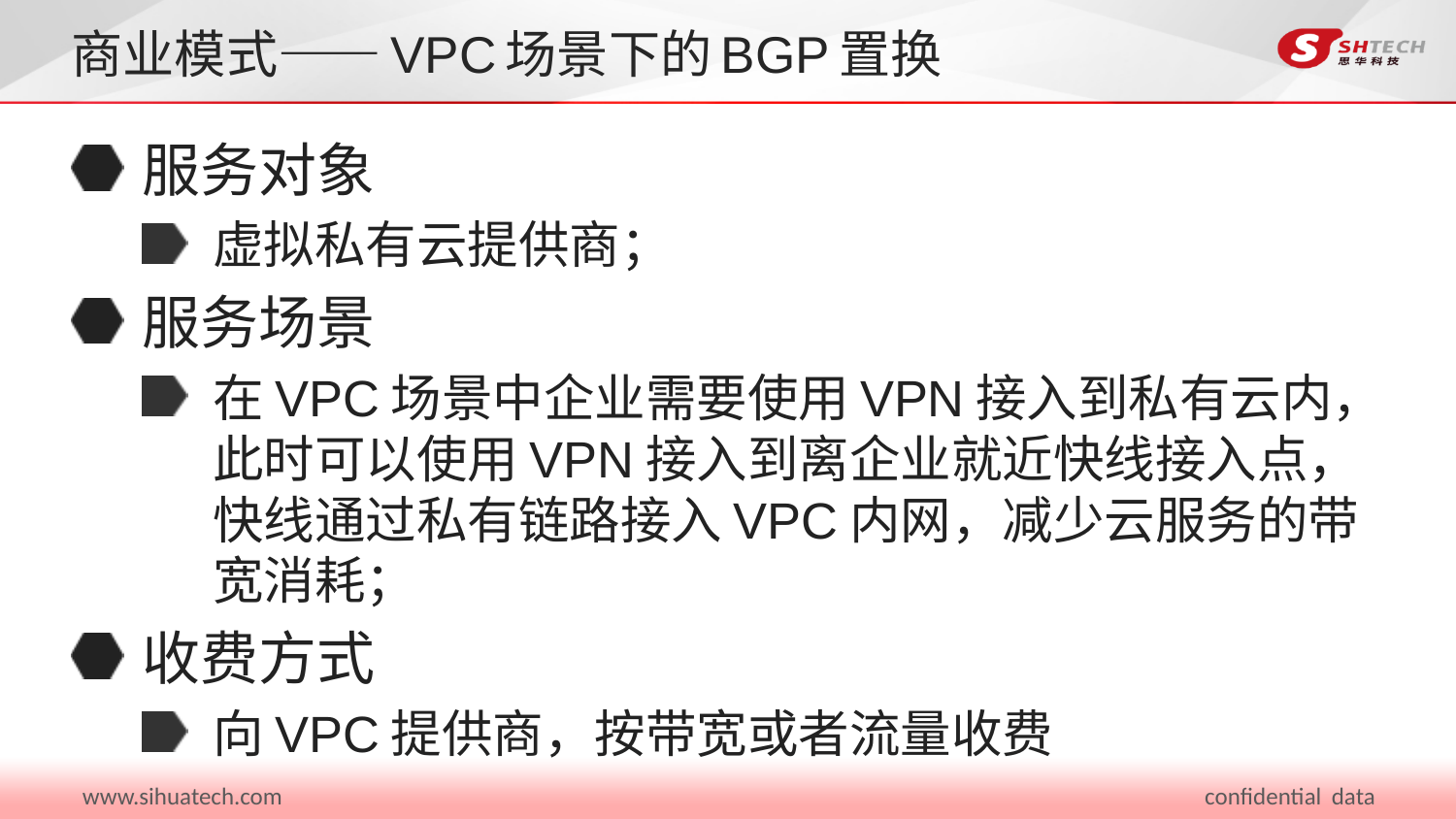

# 商业模式——VPC场景下的BGP置换
服务对象
虚拟私有云提供商；
服务场景
在VPC场景中企业需要使用VPN接入到私有云内，此时可以使用VPN接入到离企业就近快线接入点，快线通过私有链路接入VPC内网，减少云服务的带宽消耗；
收费方式
向VPC提供商，按带宽或者流量收费